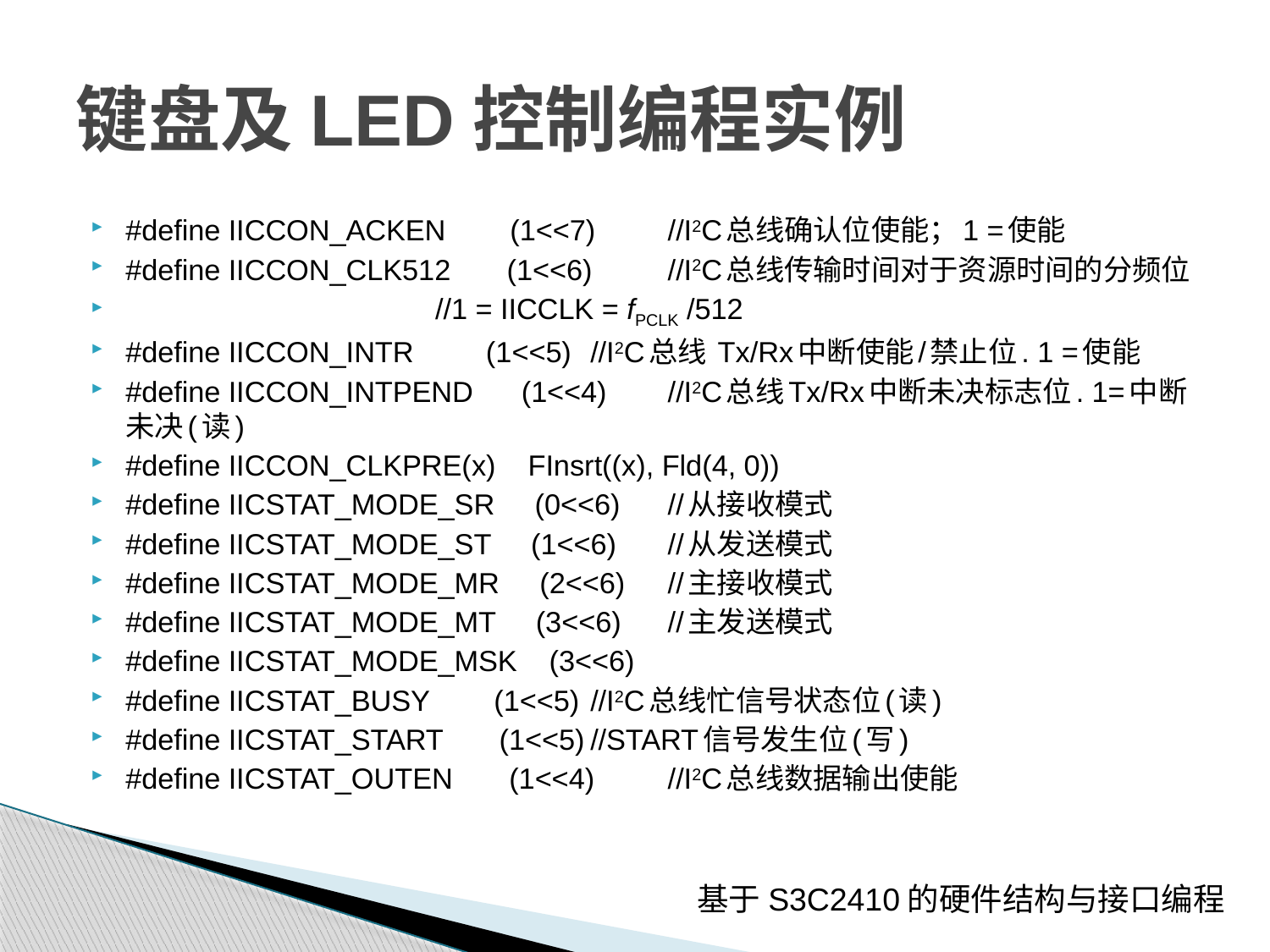

# 键盘及LED控制编程实例
#define IICCON_ACKEN        (1<<7)	//I2C总线确认位使能；1 =使能
#define IICCON_CLK512       (1<<6)	//I2C总线传输时间对于资源时间的分频位
                                  	//1 = IICCLK = fPCLK /512
#define IICCON_INTR         (1<<5)  	//I2C总线 Tx/Rx中断使能/禁止位. 1 =使能
#define IICCON_INTPEND      (1<<4) 	//I2C总线Tx/Rx中断未决标志位. 1=中断未决(读)
#define IICCON_CLKPRE(x)    FInsrt((x), Fld(4, 0))
#define IICSTAT_MODE_SR     (0<<6)	//从接收模式
#define IICSTAT_MODE_ST     (1<<6)	//从发送模式
#define IICSTAT_MODE_MR     (2<<6)	//主接收模式
#define IICSTAT_MODE_MT     (3<<6)	//主发送模式
#define IICSTAT_MODE_MSK    (3<<6)
#define IICSTAT_BUSY        (1<<5)	//I2C总线忙信号状态位(读)
#define IICSTAT_START       (1<<5)	//START信号发生位(写)
#define IICSTAT_OUTEN       (1<<4)	//I2C总线数据输出使能

基于S3C2410的硬件结构与接口编程